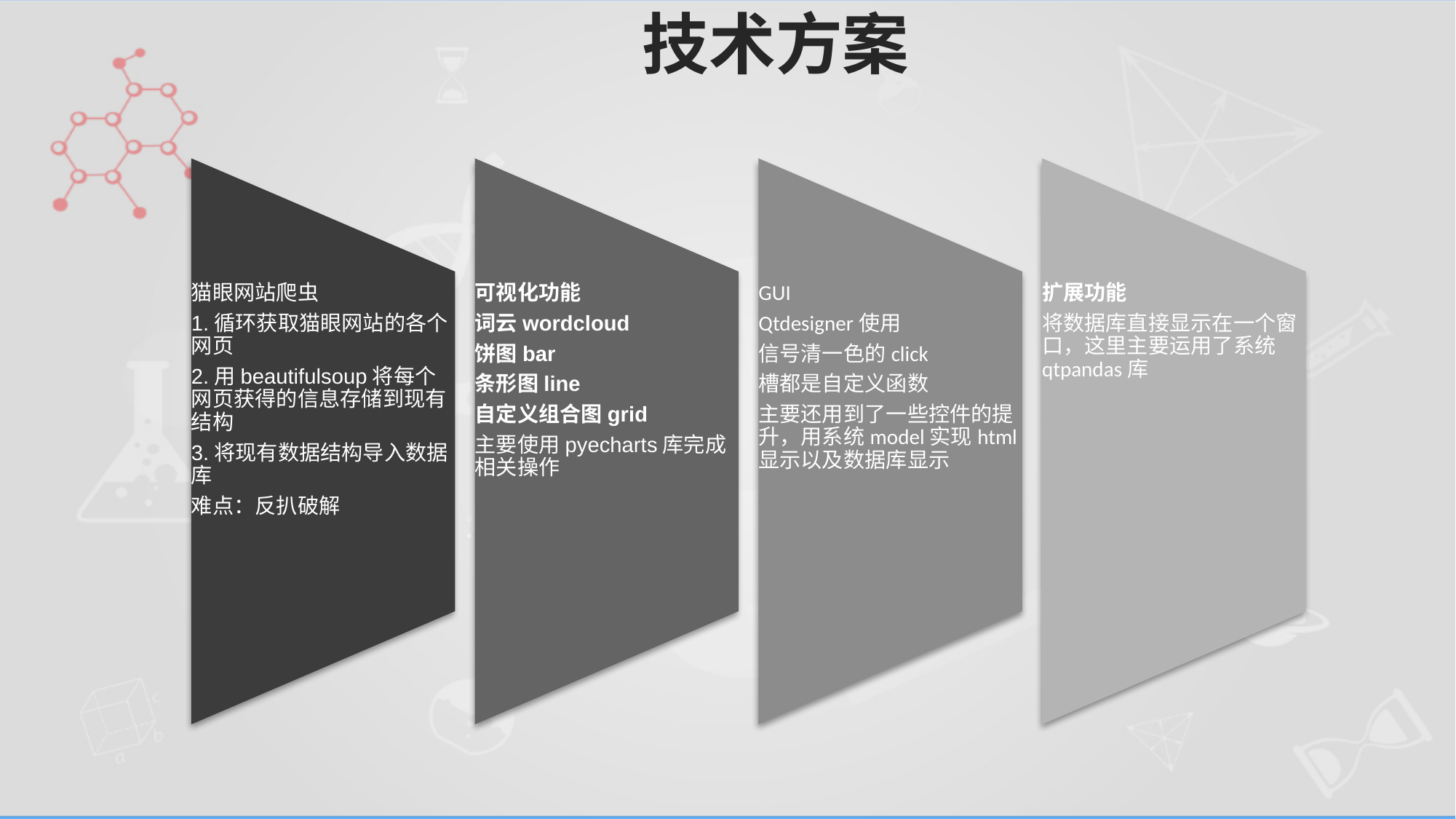

# 技术方案
猫眼网站爬虫
1.循环获取猫眼网站的各个网页
2.用beautifulsoup将每个网页获得的信息存储到现有结构
3.将现有数据结构导入数据库
难点：反扒破解
可视化功能
词云wordcloud
饼图bar
条形图line
自定义组合图grid
主要使用pyecharts库完成相关操作
GUI
Qtdesigner使用
信号清一色的click
槽都是自定义函数
主要还用到了一些控件的提升，用系统model实现html显示以及数据库显示

扩展功能
将数据库直接显示在一个窗口，这里主要运用了系统qtpandas库